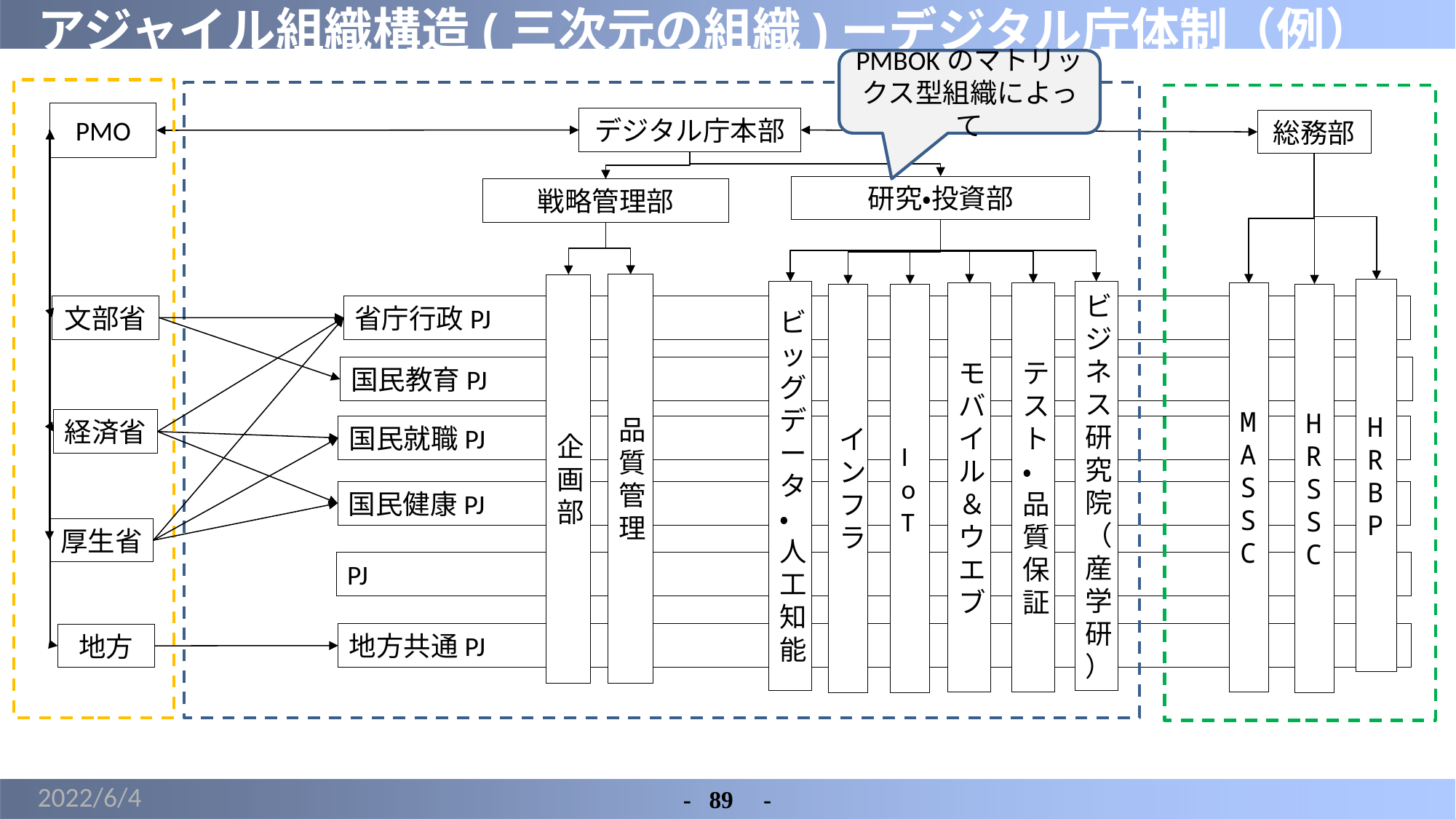

# アジャイル組織構造(三次元の組織)ーデジタル庁体制（例）
PMBOKのマトリックス型組織によって

PMO
デジタル庁本部
総務部
研究・投資部
戦略管理部
品質管理
企画部
HRBP
ビジネス研究院（産学研）
ビッグデータ・人工知能
MASSC
モバイル＆ウエブ
テスト・品質保証
インフラ
IoT
HRSSC
省庁行政PJ
文部省
国民教育PJ
経済省
国民就職PJ
国民健康PJ
厚生省
PJ
地方共通PJ
地方
2022/6/4
-	89　-